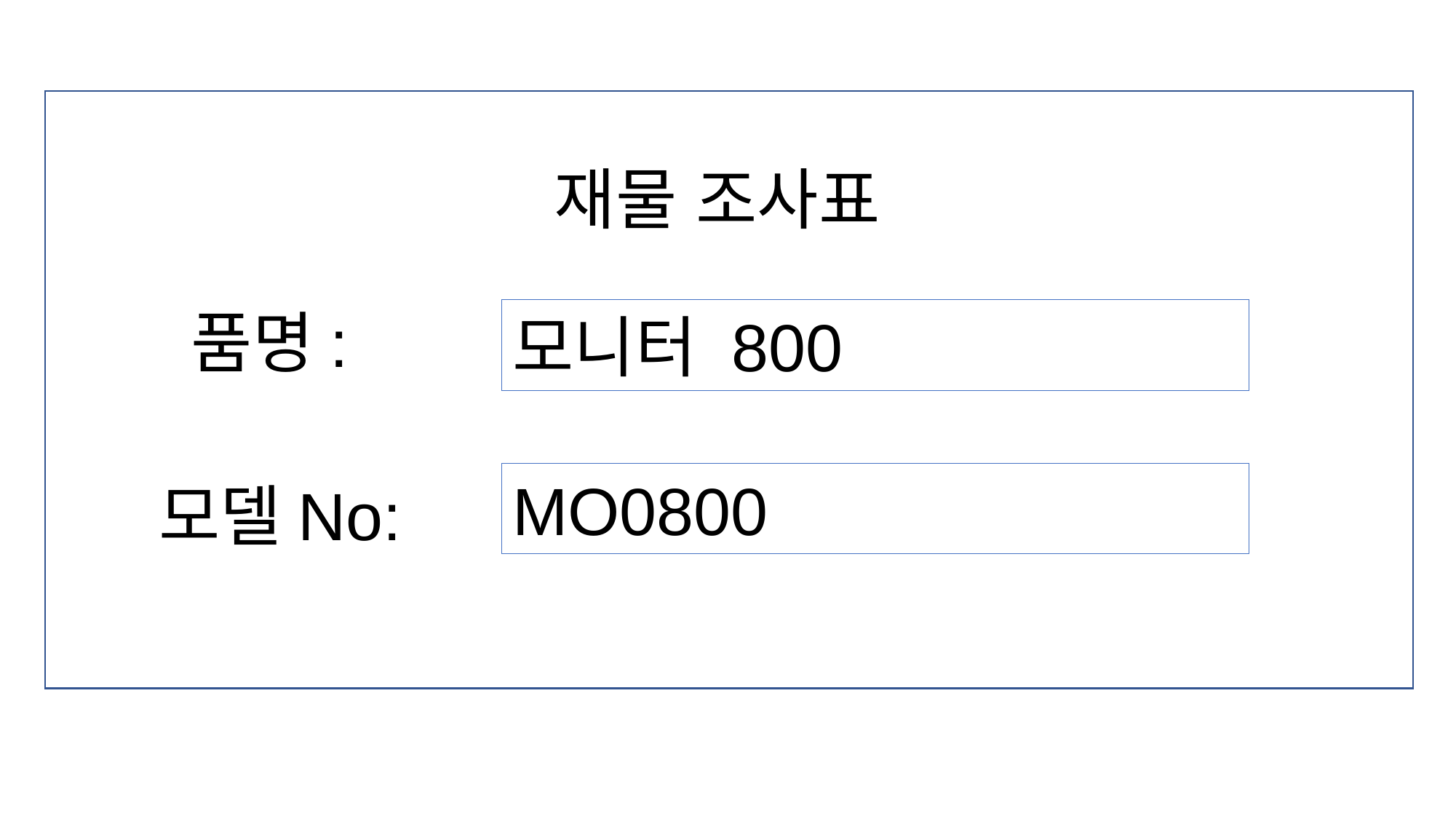

재물 조사표
품명:
모니터 800
MO0800
모델No: